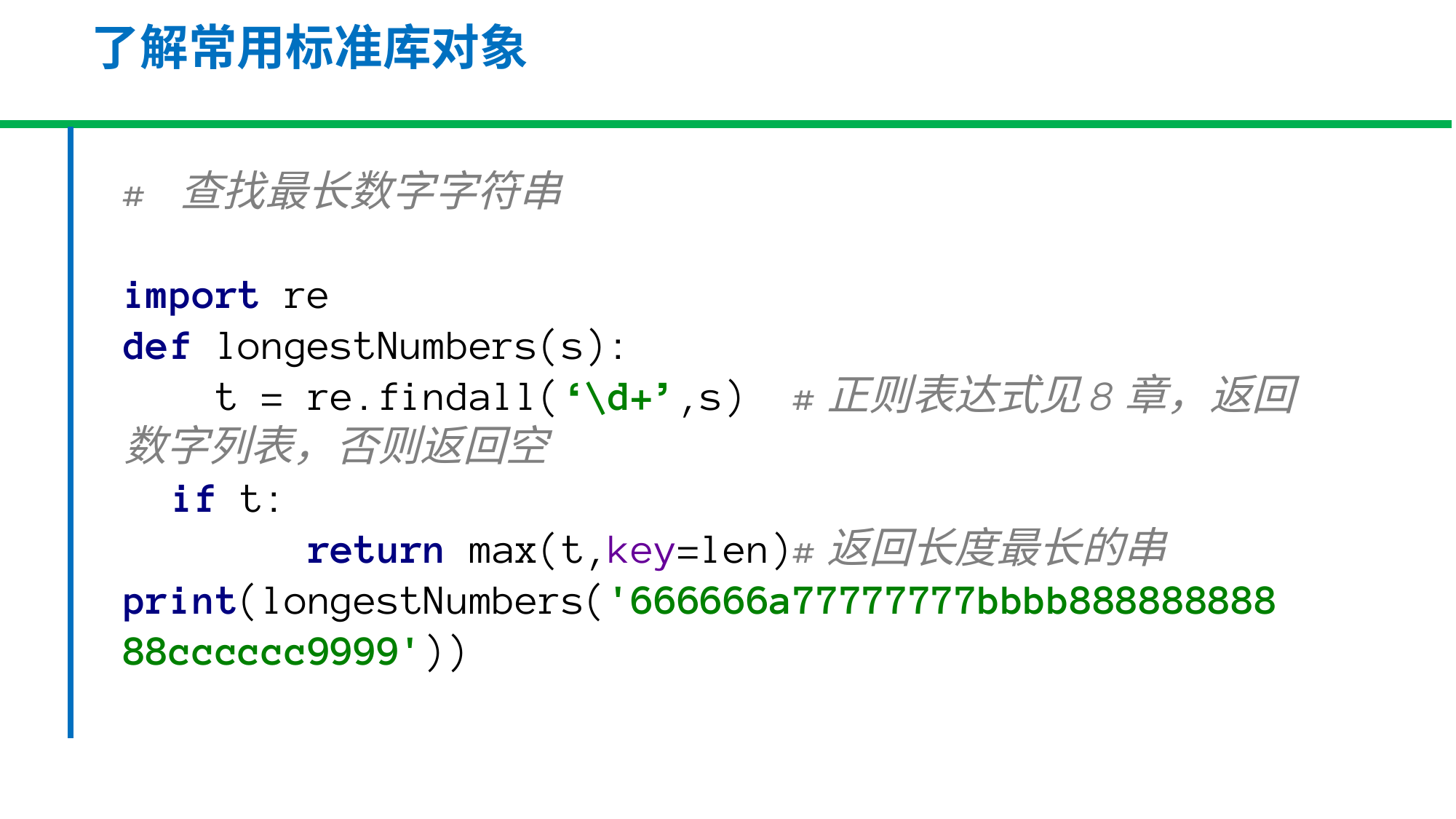

了解常用标准库对象
# 查找最长数字字符串 import re def longestNumbers(s): t = re.findall(‘\d+’,s)  #正则表达式见8章，返回数字列表，否则返回空 if t: return max(t,key=len)#返回长度最长的串 print(longestNumbers('666666a77777777bbbb88888888888cccccc9999'))